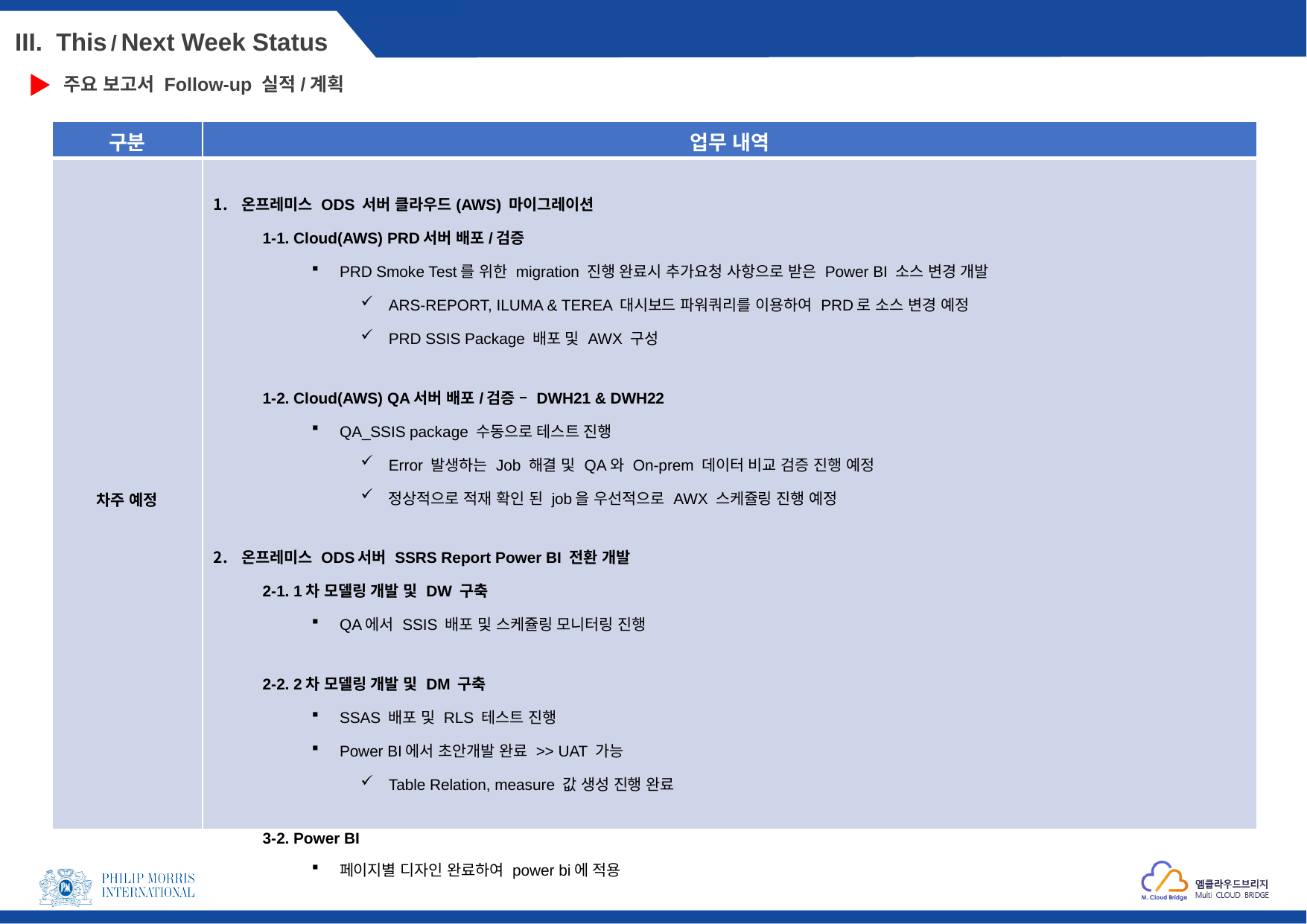

III.  This / Next Week Status
주요 보고서 Follow-up 실적/계획

| 구분 | 업무 내역 |
| --- | --- |
| 차주 예정 | 온프레미스 ODS 서버 클라우드(AWS) 마이그레이션 1-1. Cloud(AWS) PRD서버 배포/검증 PRD Smoke Test를 위한 migration 진행 완료시 추가요청 사항으로 받은 Power BI 소스 변경 개발 ARS-REPORT, ILUMA & TEREA 대시보드 파워쿼리를 이용하여 PRD로 소스 변경 예정 PRD SSIS Package 배포 및 AWX 구성 1-2. Cloud(AWS) QA서버 배포/검증 – DWH21 & DWH22 QA\_SSIS package 수동으로 테스트 진행 Error 발생하는 Job 해결 및 QA와 On-prem 데이터 비교 검증 진행 예정 정상적으로 적재 확인 된 job을 우선적으로 AWX 스케쥴링 진행 예정 온프레미스 ODS서버 SSRS Report Power BI 전환 개발 2-1. 1차 모델링 개발 및 DW 구축 QA에서 SSIS 배포 및 스케쥴링 모니터링 진행 2-2. 2차 모델링 개발 및 DM 구축 SSAS 배포 및 RLS 테스트 진행 Power BI에서 초안개발 완료 >> UAT 가능 Table Relation, measure 값 생성 진행 완료 3-2. Power BI 페이지별 디자인 완료하여 power bi에 적용 |